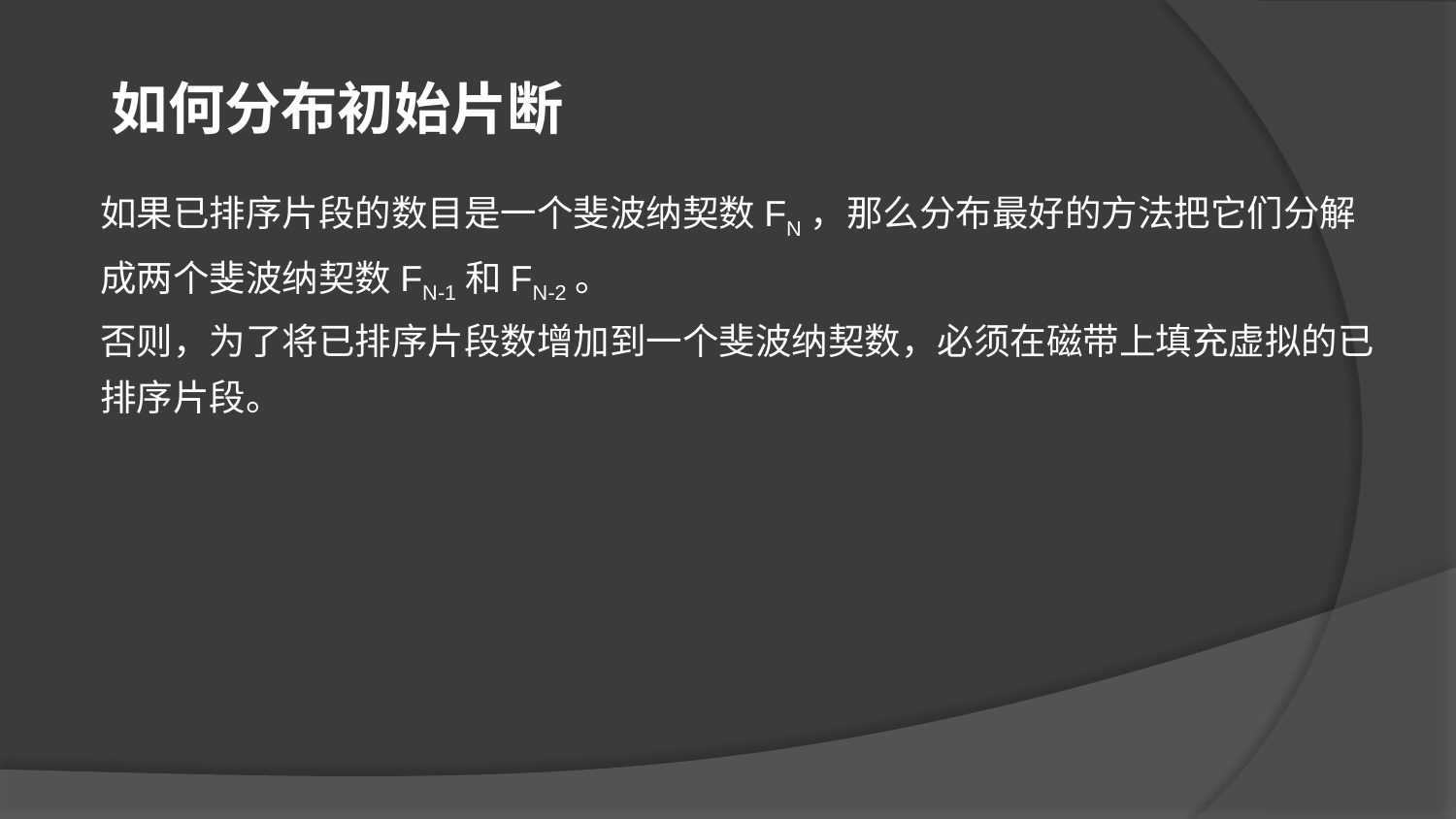

如何分布初始片断
如果已排序片段的数目是一个斐波纳契数FN，那么分布最好的方法把它们分解成两个斐波纳契数FN-1和FN-2。
否则，为了将已排序片段数增加到一个斐波纳契数，必须在磁带上填充虚拟的已排序片段。